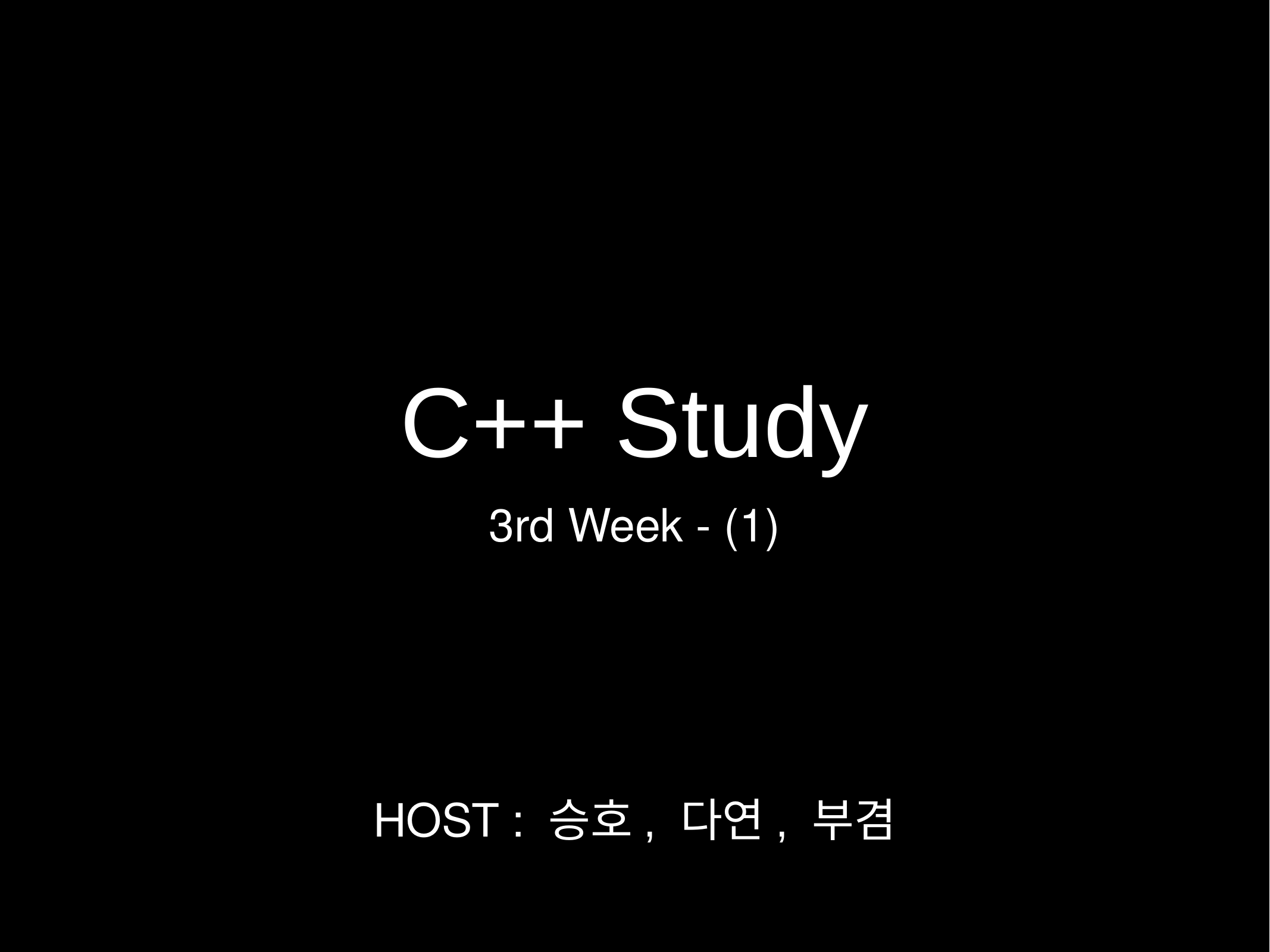

# C++ Study
3rd Week - (1)
HOST : 승호, 다연, 부겸